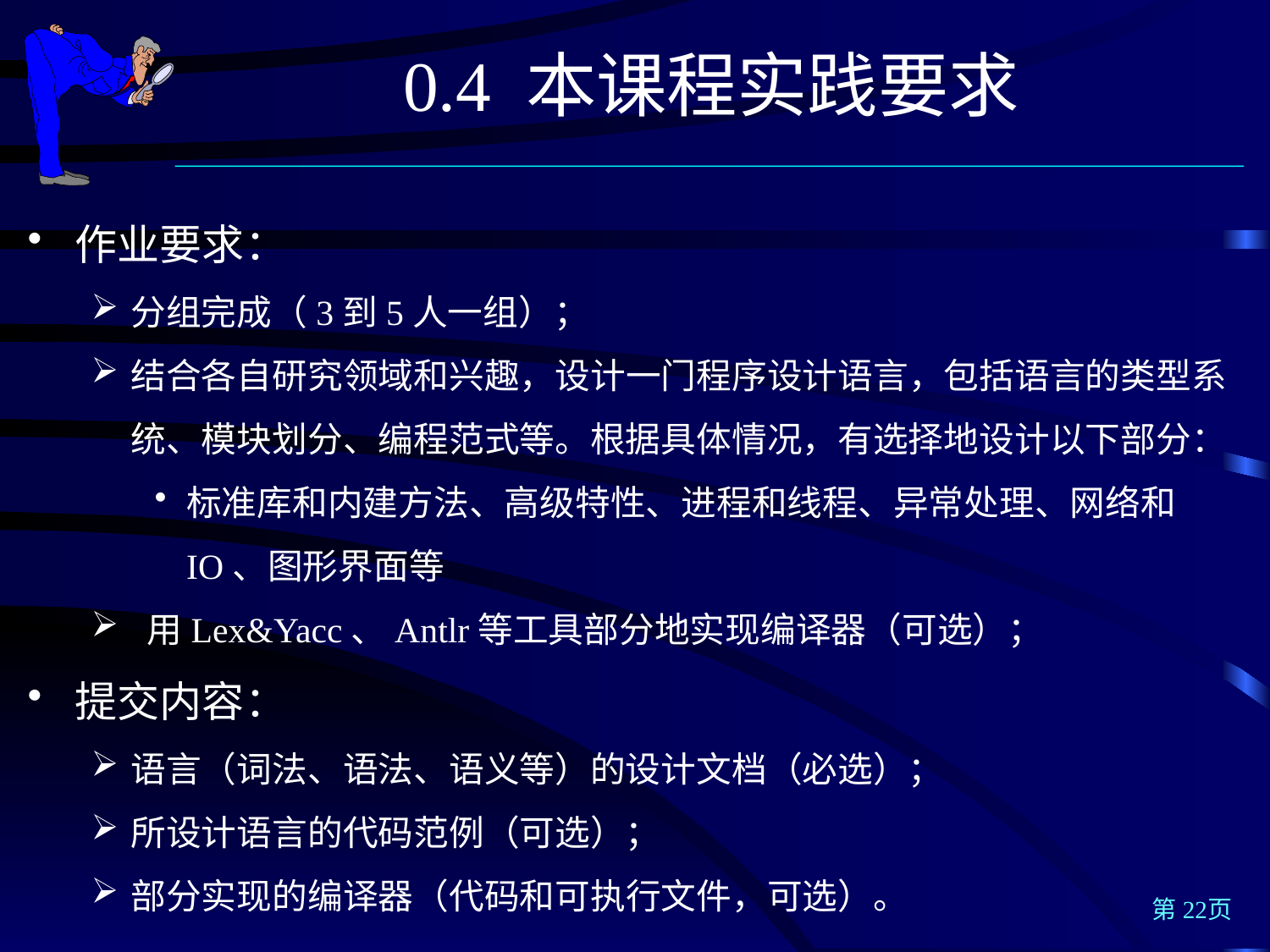

0.4 本课程实践要求
作业要求：
分组完成（3到5人一组）；
结合各自研究领域和兴趣，设计一门程序设计语言，包括语言的类型系统、模块划分、编程范式等。根据具体情况，有选择地设计以下部分：
标准库和内建方法、高级特性、进程和线程、异常处理、网络和IO、图形界面等
 用Lex&Yacc、Antlr等工具部分地实现编译器（可选）；
提交内容：
语言（词法、语法、语义等）的设计文档（必选）；
所设计语言的代码范例（可选）；
部分实现的编译器（代码和可执行文件，可选）。

第22页